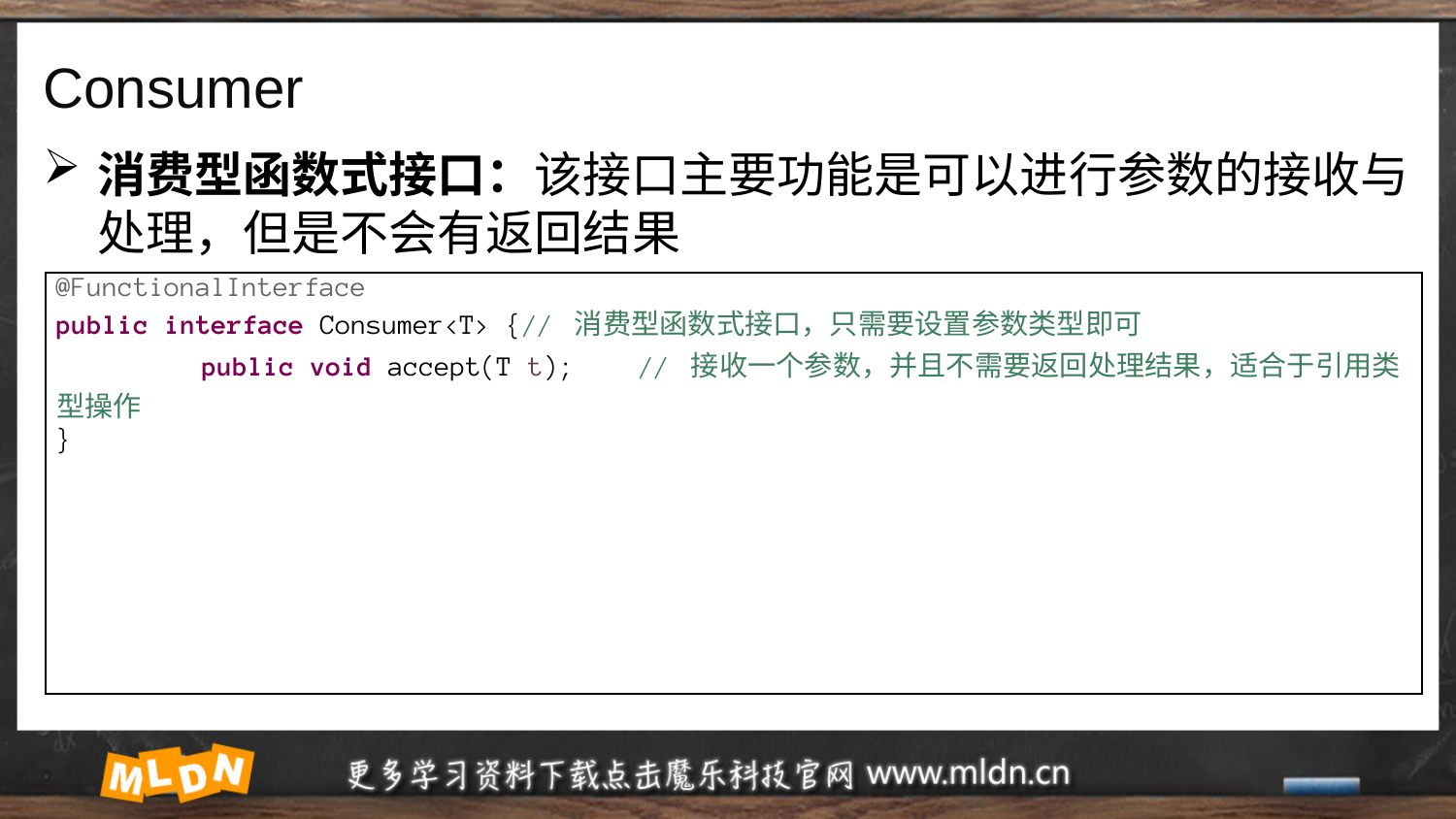

# Consumer
消费型函数式接口：该接口主要功能是可以进行参数的接收与处理，但是不会有返回结果
| @FunctionalInterface public interface Consumer<T> {// 消费型函数式接口，只需要设置参数类型即可 public void accept(T t); // 接收一个参数，并且不需要返回处理结果，适合于引用类型操作 } |
| --- |